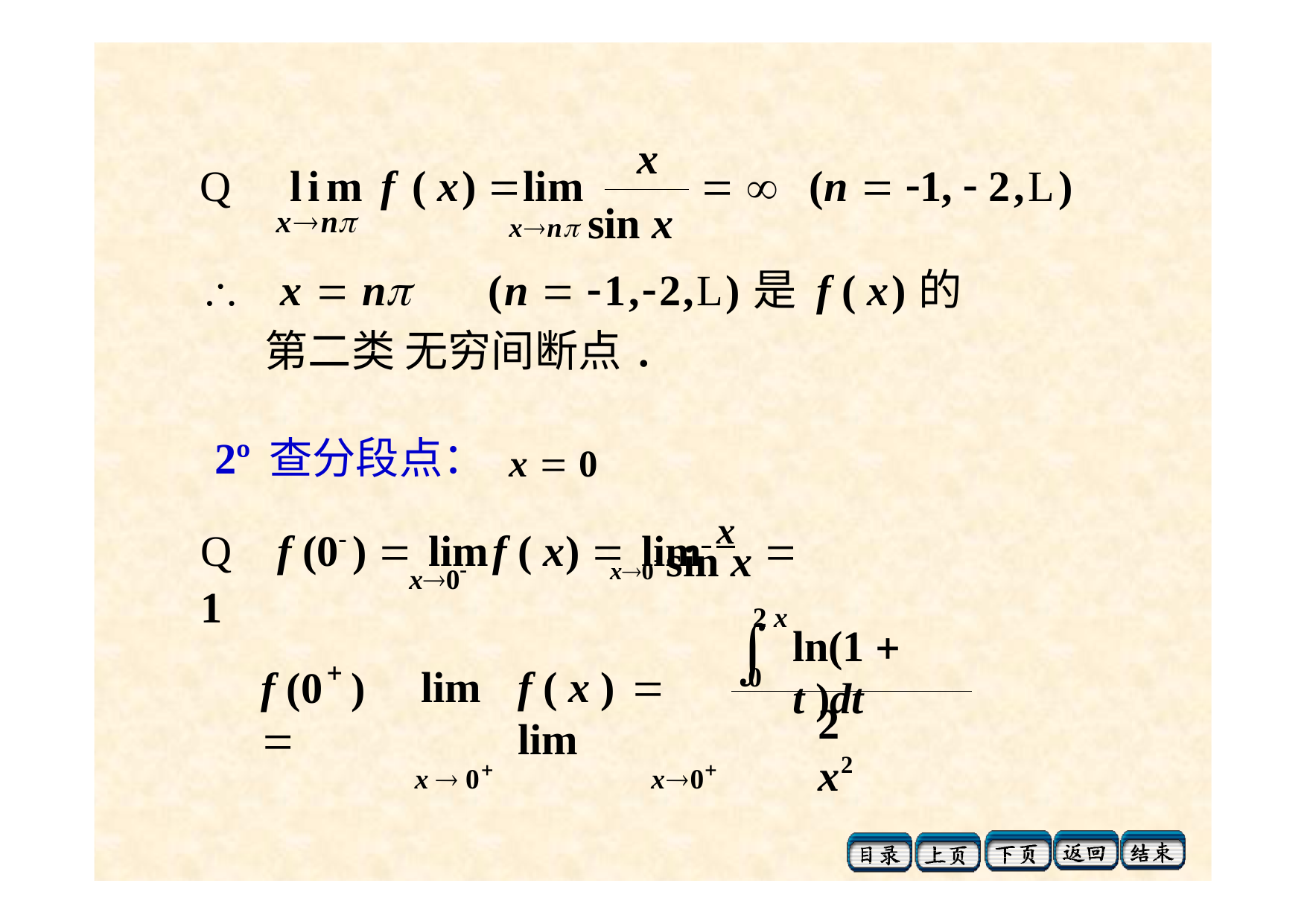

x
Q	lim	f ( x) =	lim
∴
= ∞	(n = −1, − 2,L)
x→nπ sin x

x→nπ
x = nπ	(n = −1,−2,L)是 f ( x)的第二类 无穷间断点.
2º	查分段点： x = 0
Q	f (0− ) = lim	f ( x) = lim 	x	= 1
x→0− sin x
2 x
x→0−
∫
ln(1 + t )dt
+
0
f (0	) =
lim	f ( x ) =	lim
x → 0+	x→0+

2 x2